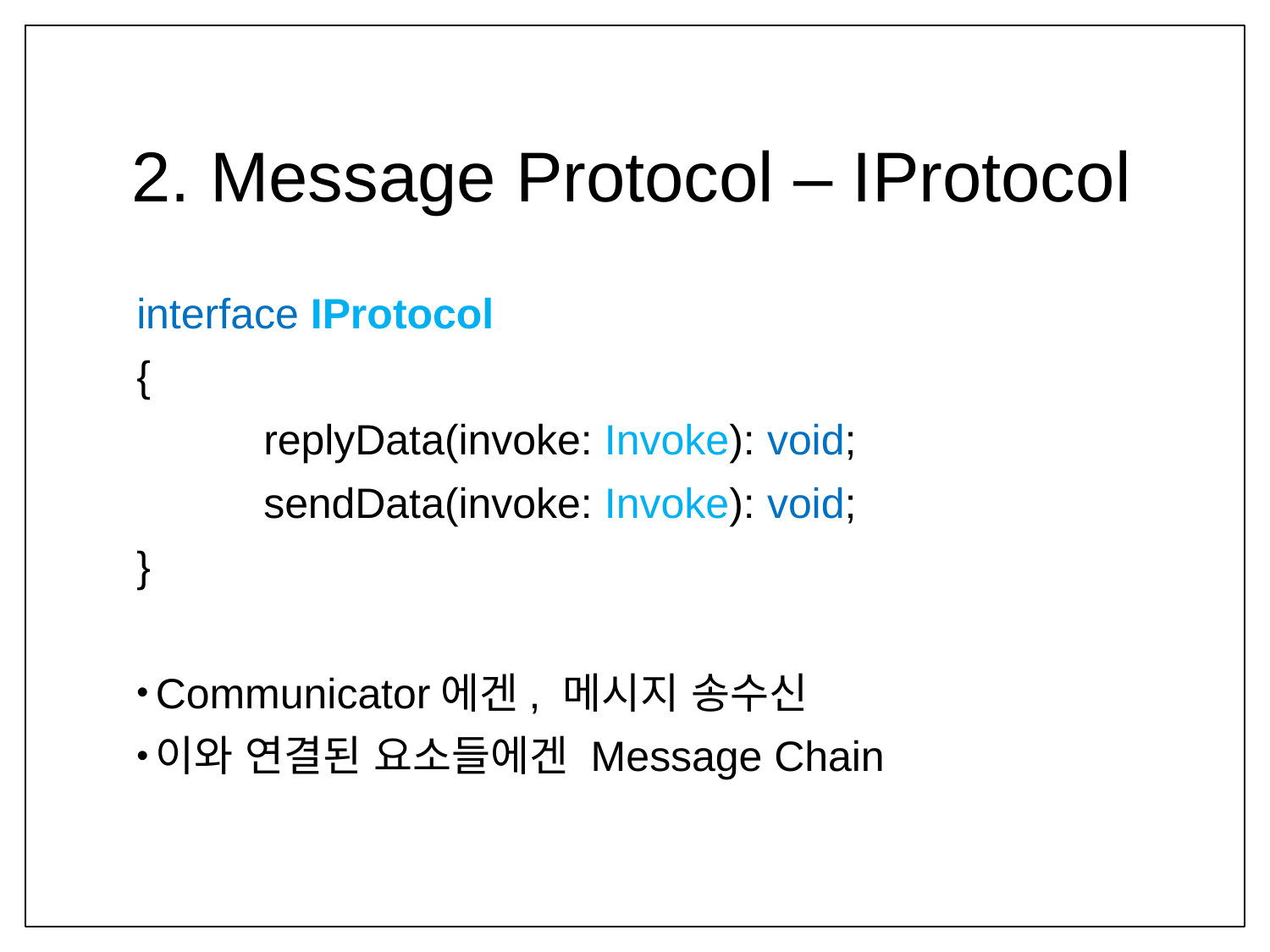

# 2. Message Protocol – IProtocol
interface IProtocol
{
	replyData(invoke: Invoke): void;
	sendData(invoke: Invoke): void;
}

Communicator에겐, 메시지 송수신
이와 연결된 요소들에겐 Message Chain